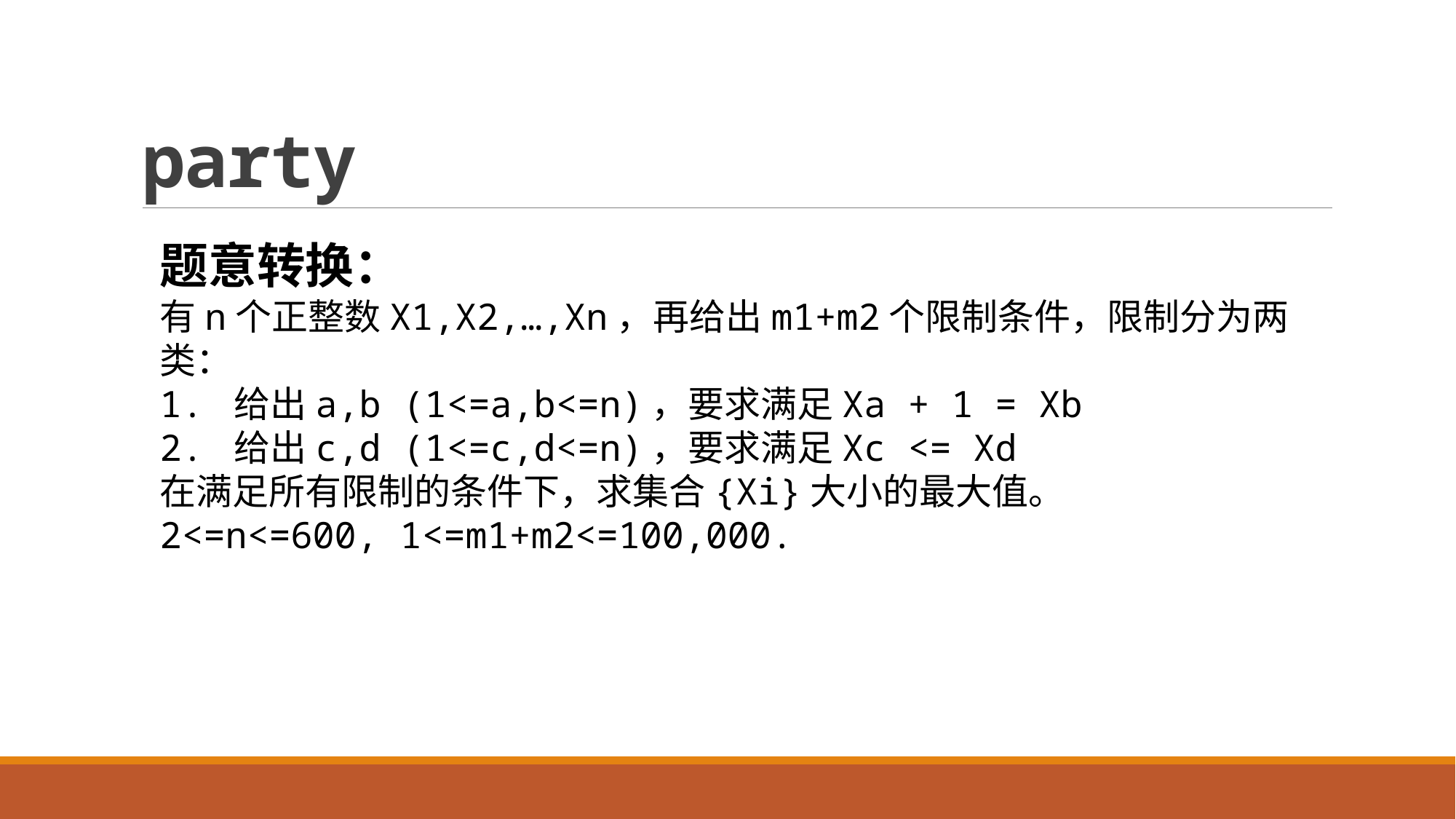

# party
题意转换：
有n个正整数X1,X2,…,Xn，再给出m1+m2个限制条件，限制分为两类：
1. 给出a,b (1<=a,b<=n)，要求满足Xa + 1 = Xb
2. 给出c,d (1<=c,d<=n)，要求满足Xc <= Xd
在满足所有限制的条件下，求集合{Xi}大小的最大值。
2<=n<=600, 1<=m1+m2<=100,000.